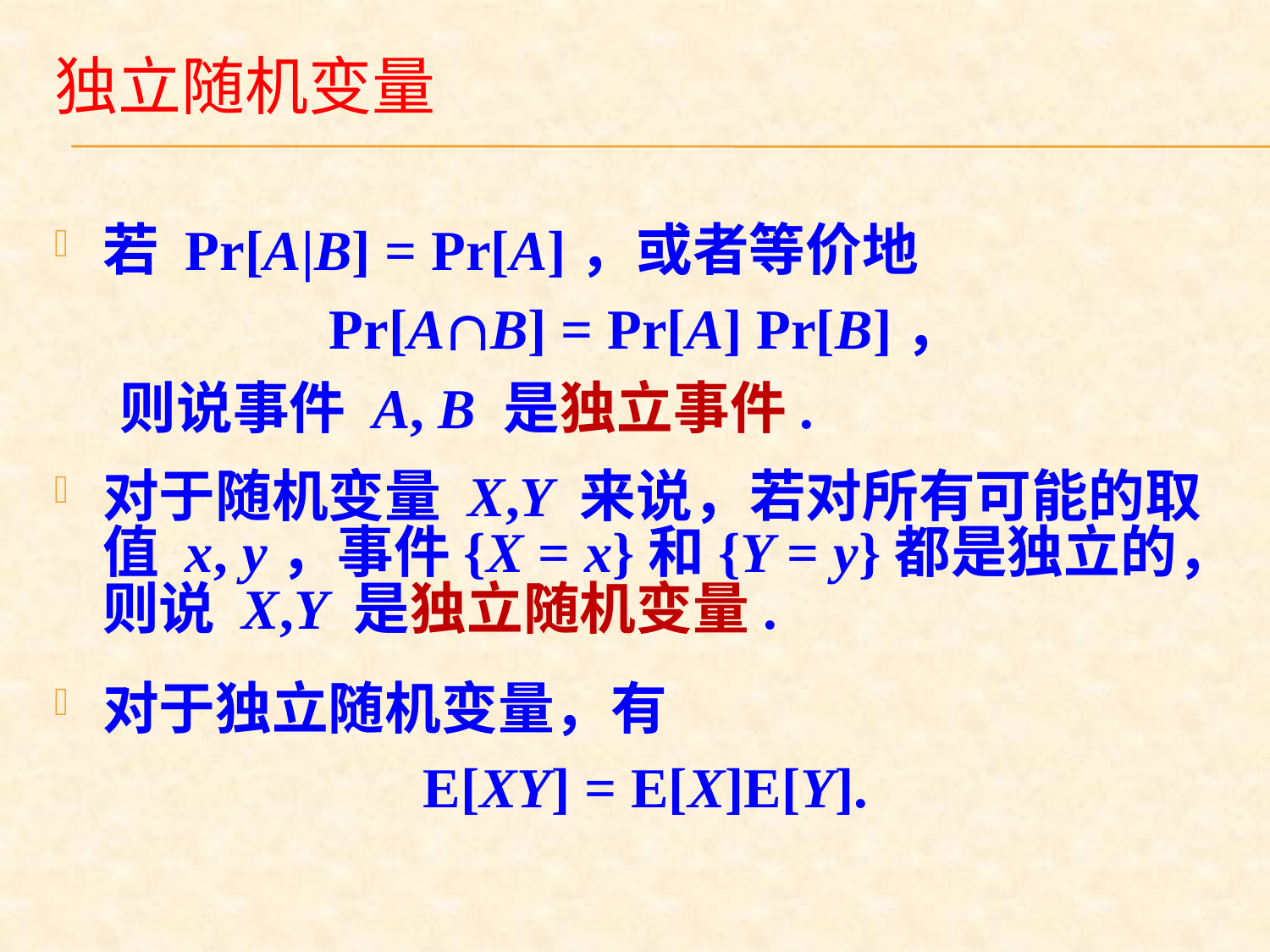

# 独立随机变量
若 Pr[A|B] = Pr[A]，或者等价地
Pr[A∩B] = Pr[A] Pr[B]，
    则说事件 A, B 是独立事件.
对于随机变量 X,Y 来说，若对所有可能的取值 x, y，事件{X = x}和{Y = y}都是独立的，则说 X,Y 是独立随机变量.
对于独立随机变量，有
E[XY] = E[X]E[Y].